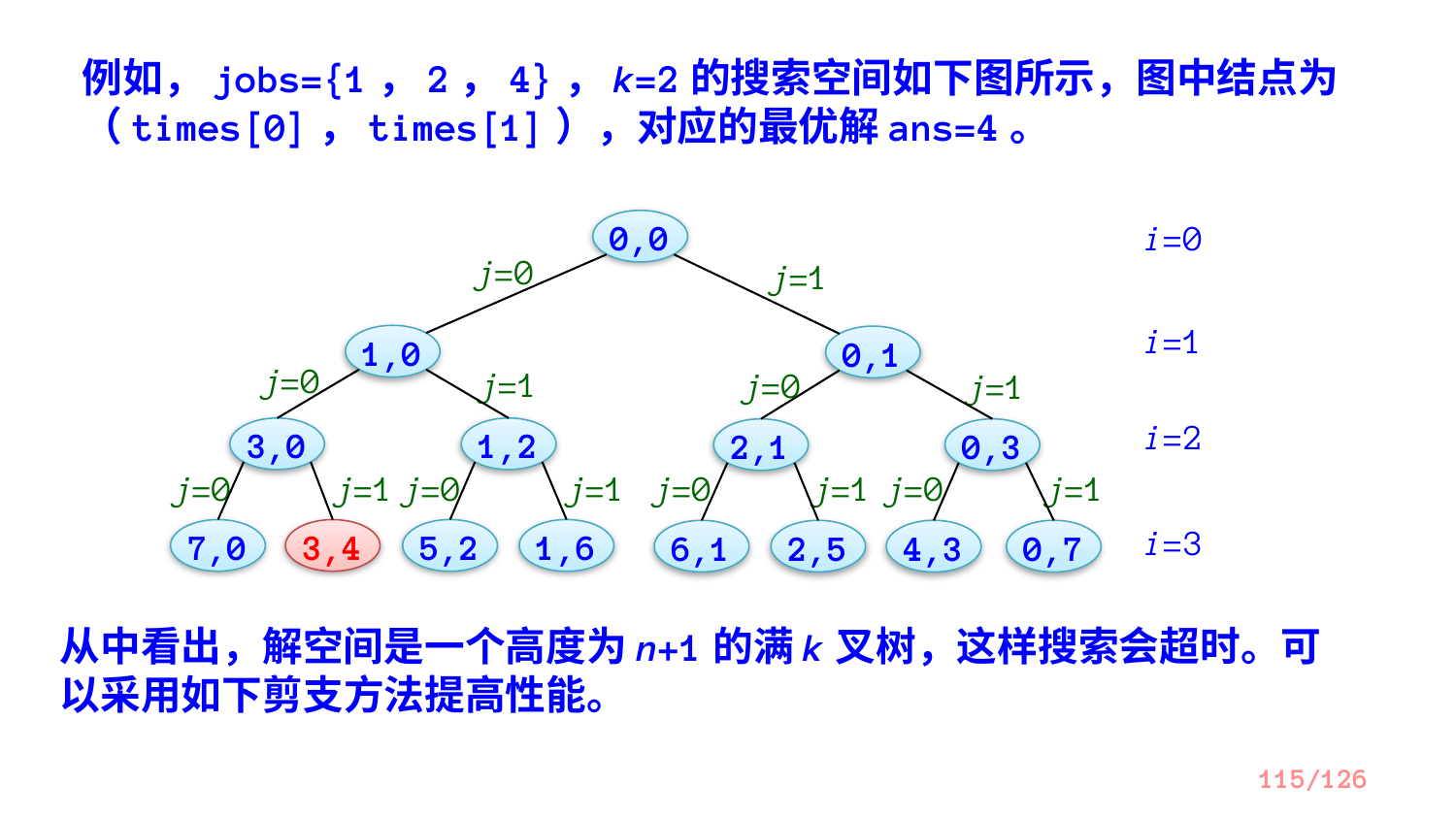

例如，jobs={1，2，4}，k=2的搜索空间如下图所示，图中结点为（times[0]，times[1]），对应的最优解ans=4。
0,0
i=0
j=0

j=1
i=1
1,0
0,1
j=0
j=1
j=0
j=1

i=2
3,0
1,2
2,1
0,3

j=0
j=1
j=0
j=1
j=0
j=1
j=0
j=1
7,0
3,4
5,2
1,6
6,1
2,5
4,3
0,7
i=3
从中看出，解空间是一个高度为n+1的满k叉树，这样搜索会超时。可以采用如下剪支方法提高性能。
115/126